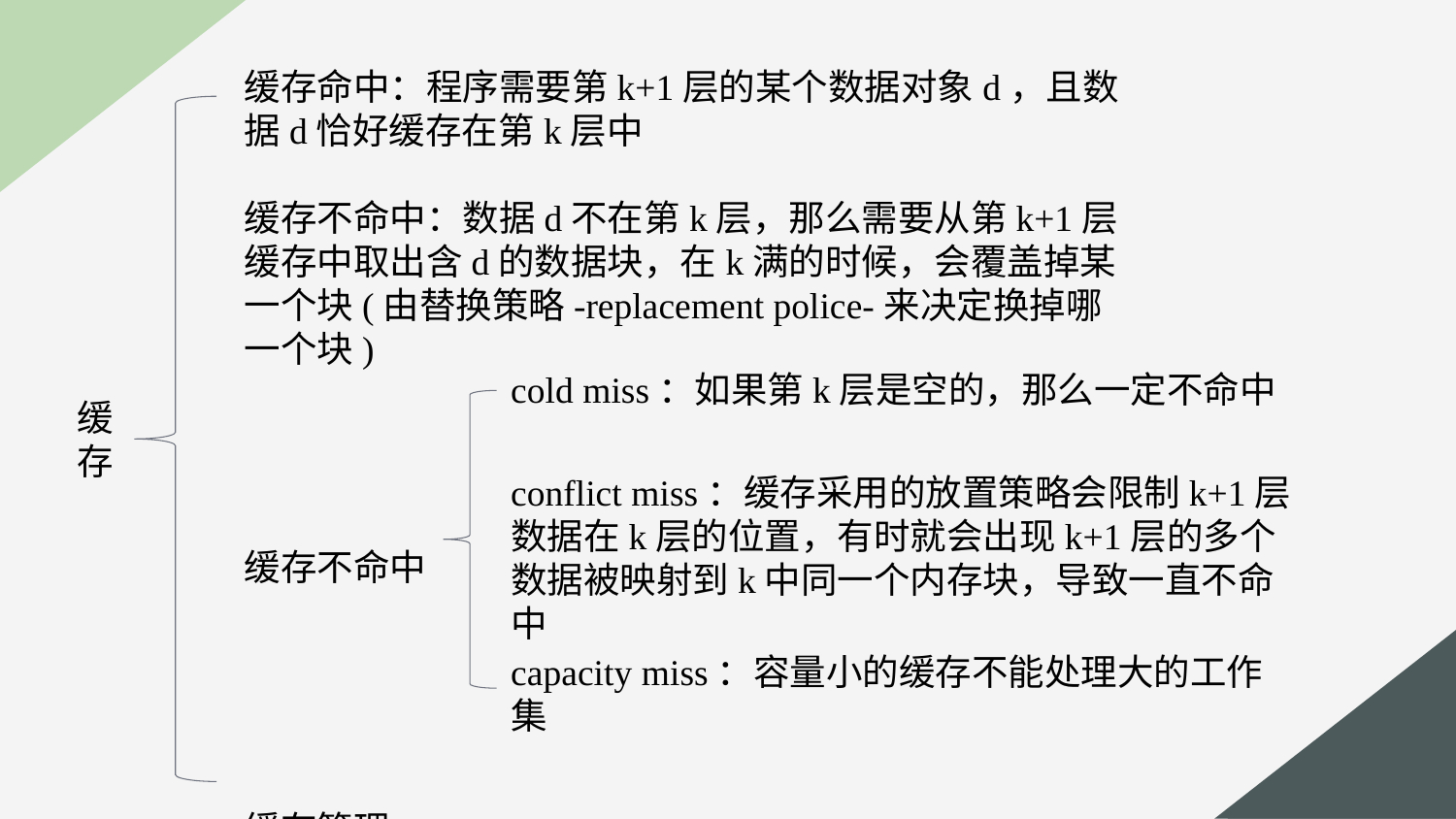

缓存命中：程序需要第k+1层的某个数据对象d，且数据d恰好缓存在第k层中

缓存不命中：数据d不在第k层，那么需要从第k+1层缓存中取出含d的数据块，在k满的时候，会覆盖掉某一个块(由替换策略-replacement police-来决定换掉哪一个块)

缓存不命中

缓存管理

cold miss：如果第k层是空的，那么一定不命中
缓存

conflict miss：缓存采用的放置策略会限制k+1层数据在k层的位置，有时就会出现k+1层的多个数据被映射到k中同一个内存块，导致一直不命中
capacity miss：容量小的缓存不能处理大的工作集